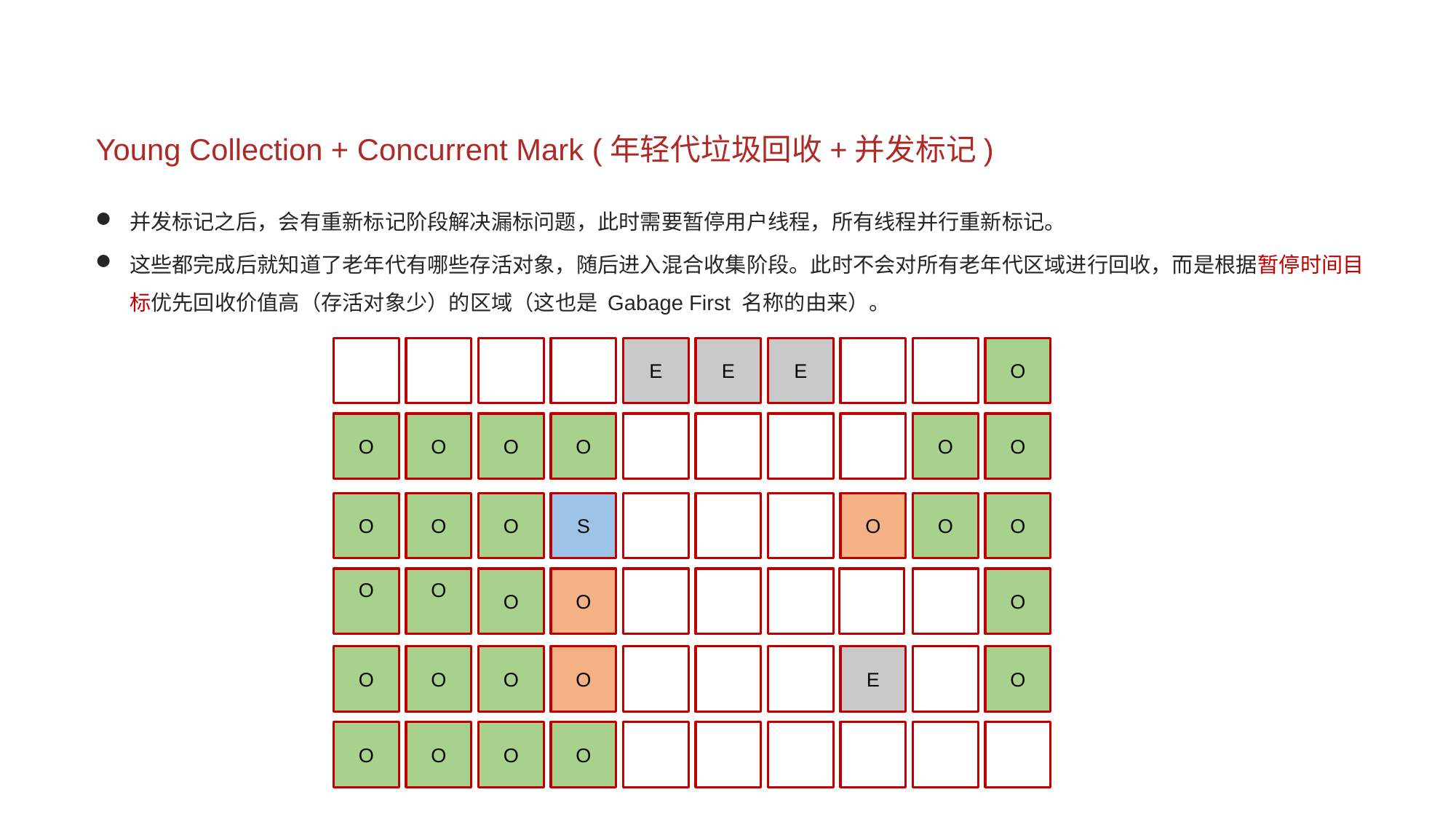

# Young Collection + Concurrent Mark (年轻代垃圾回收+并发标记)
并发标记之后，会有重新标记阶段解决漏标问题，此时需要暂停用户线程，所有线程并行重新标记。
这些都完成后就知道了老年代有哪些存活对象，随后进入混合收集阶段。此时不会对所有老年代区域进行回收，而是根据暂停时间目标优先回收价值高（存活对象少）的区域（这也是 Gabage First 名称的由来）。

E
E
E

O
O
O
O
O

O
O
O
O
O
S

O
O
O
O

O

O
O

O
O
O
O
O

E

O
O
O
O
O